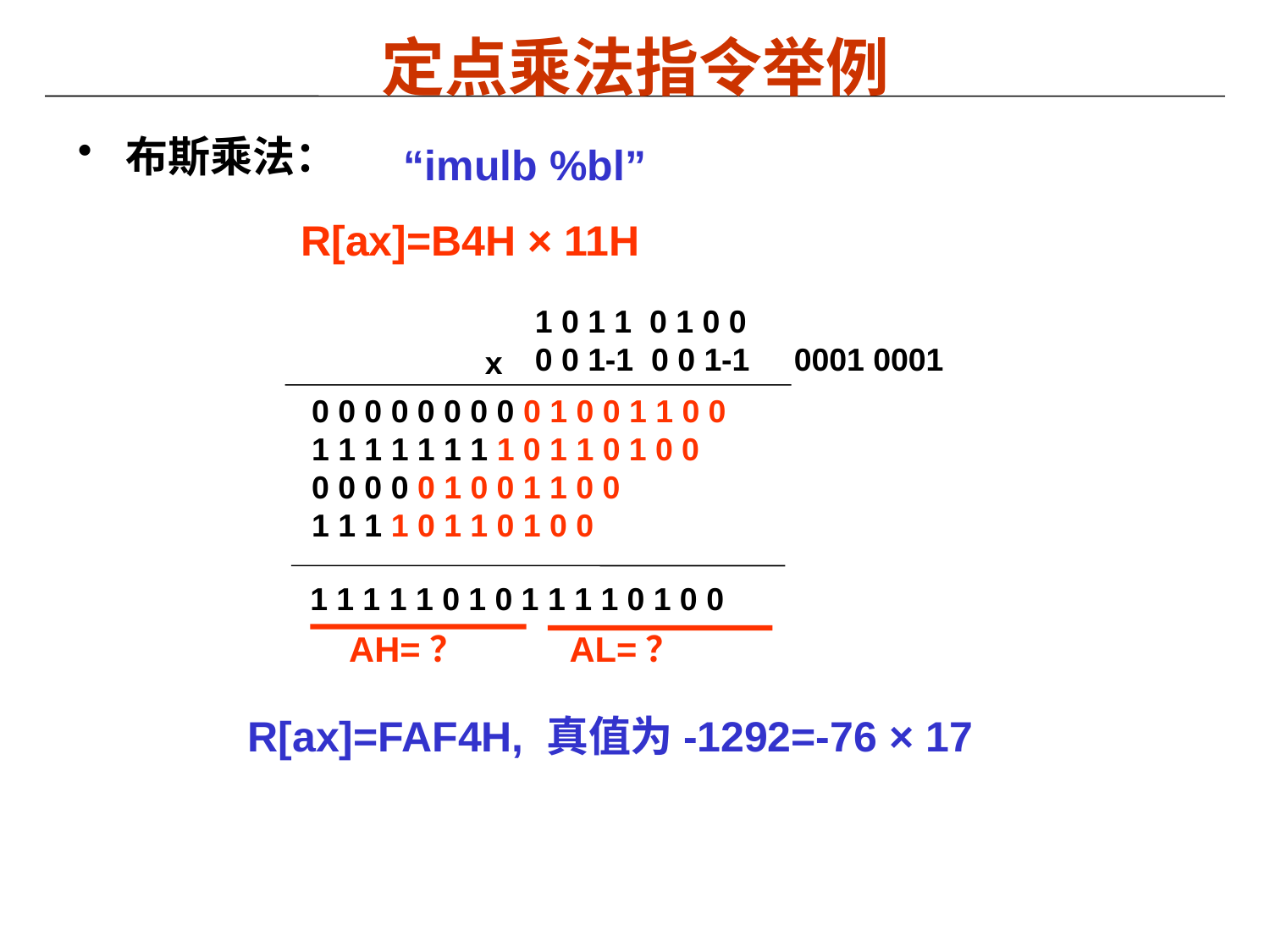

# 定点乘法指令举例
布斯乘法：
“imulb %bl”
R[ax]=B4H × 11H
1 0 1 1  0 1 0 0
0 0 1-1  0 0 1-1     0001 0001
x
   0 0 0 0 0 0 0 0 0 1 0 0 1 1 0 0
   1 1 1 1 1 1 1 1 0 1 1 0 1 0 0
   0 0 0 0 0 1 0 0 1 1 0 0
   1 1 1 1 0 1 1 0 1 0 0

1 1 1 1 1 0 1 0 1 1 1 1 0 1 0 0
AH=？

AL=？

R[ax]=FAF4H, 真值为-1292=-76 × 17